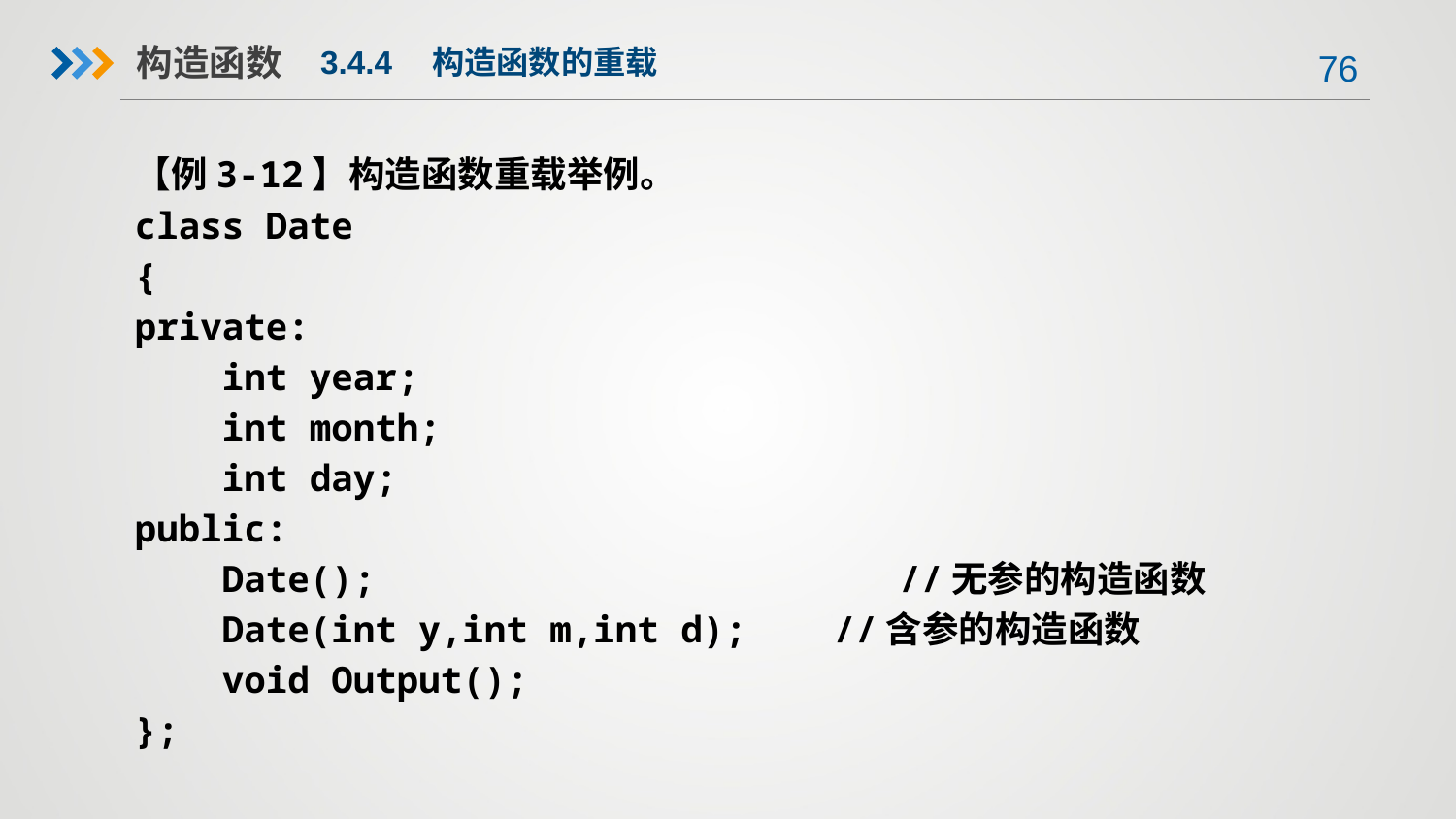

构造函数
3.4.4　构造函数的重载
【例3-12】构造函数重载举例。
class Date
{
private:
    int year;
    int month;
    int day;
public:
    Date();                        //无参的构造函数
    Date(int y,int m,int d);    //含参的构造函数
    void Output();
};